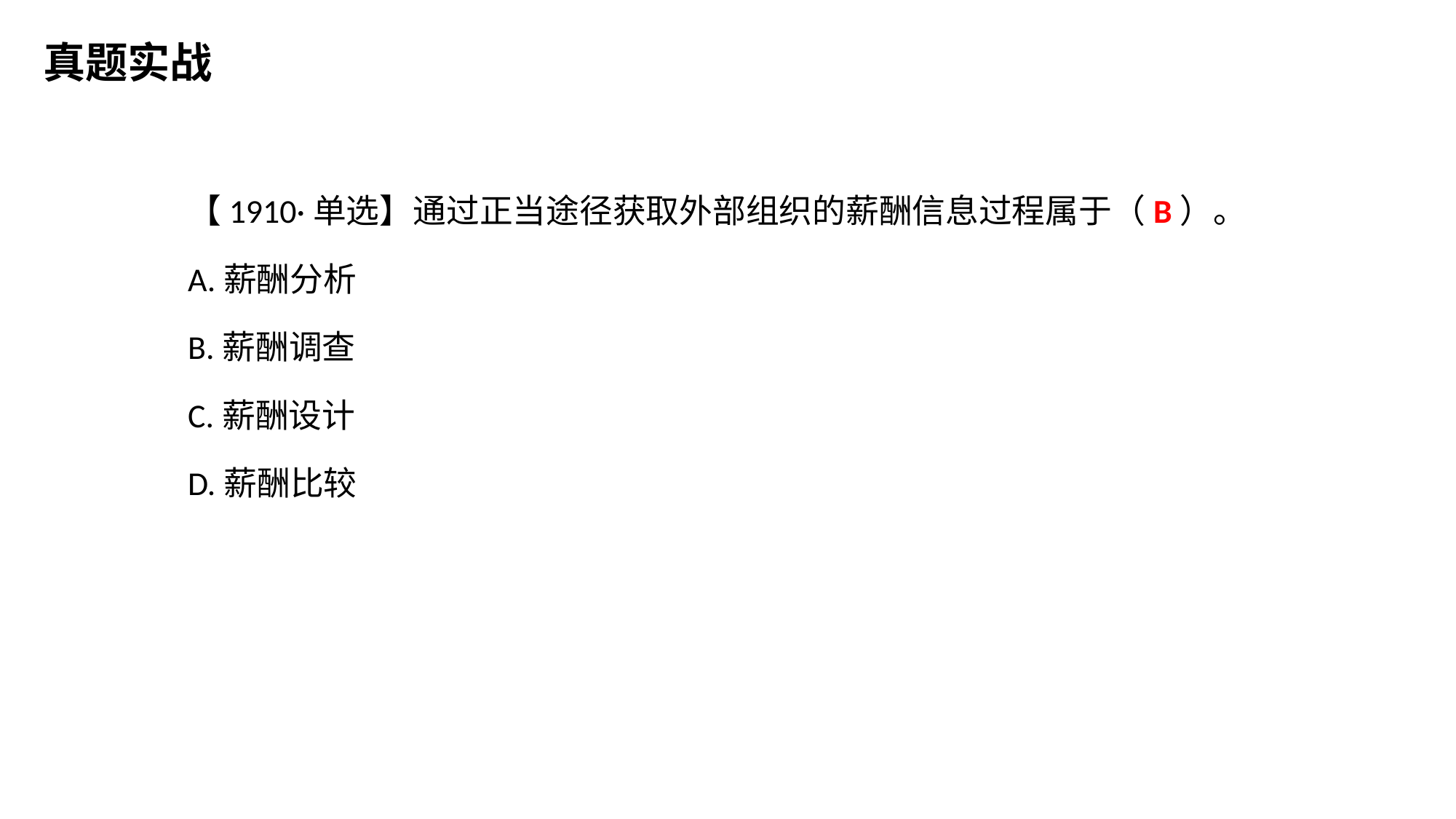

真题实战
【1910·单选】通过正当途径获取外部组织的薪酬信息过程属于（B）。
A.薪酬分析
B.薪酬调查
C.薪酬设计
D.薪酬比较